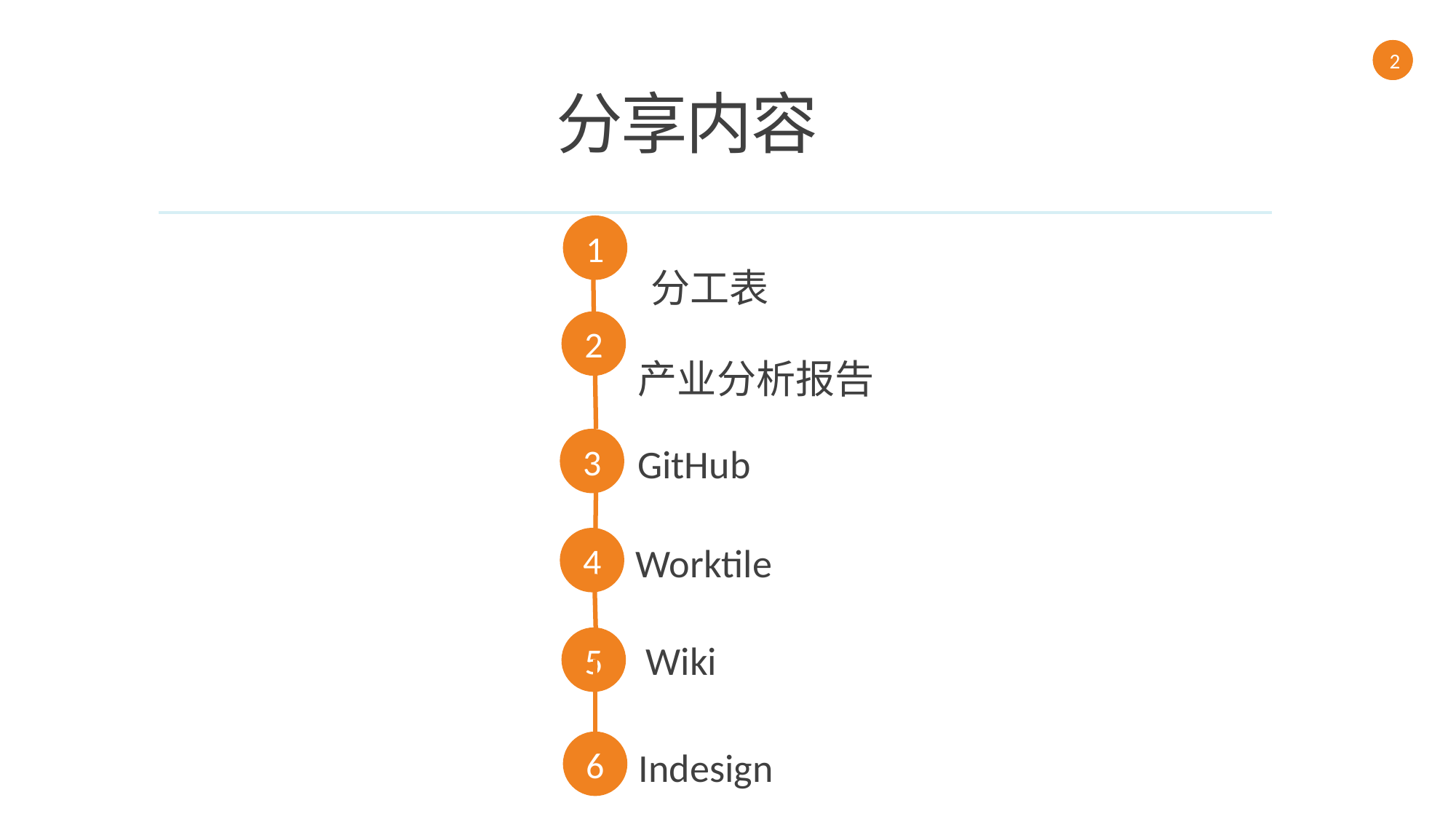

2
分享内容

1
分工表
2
产业分析报告
3
GitHub
4
Worktile
5
Wiki
6
Indesign